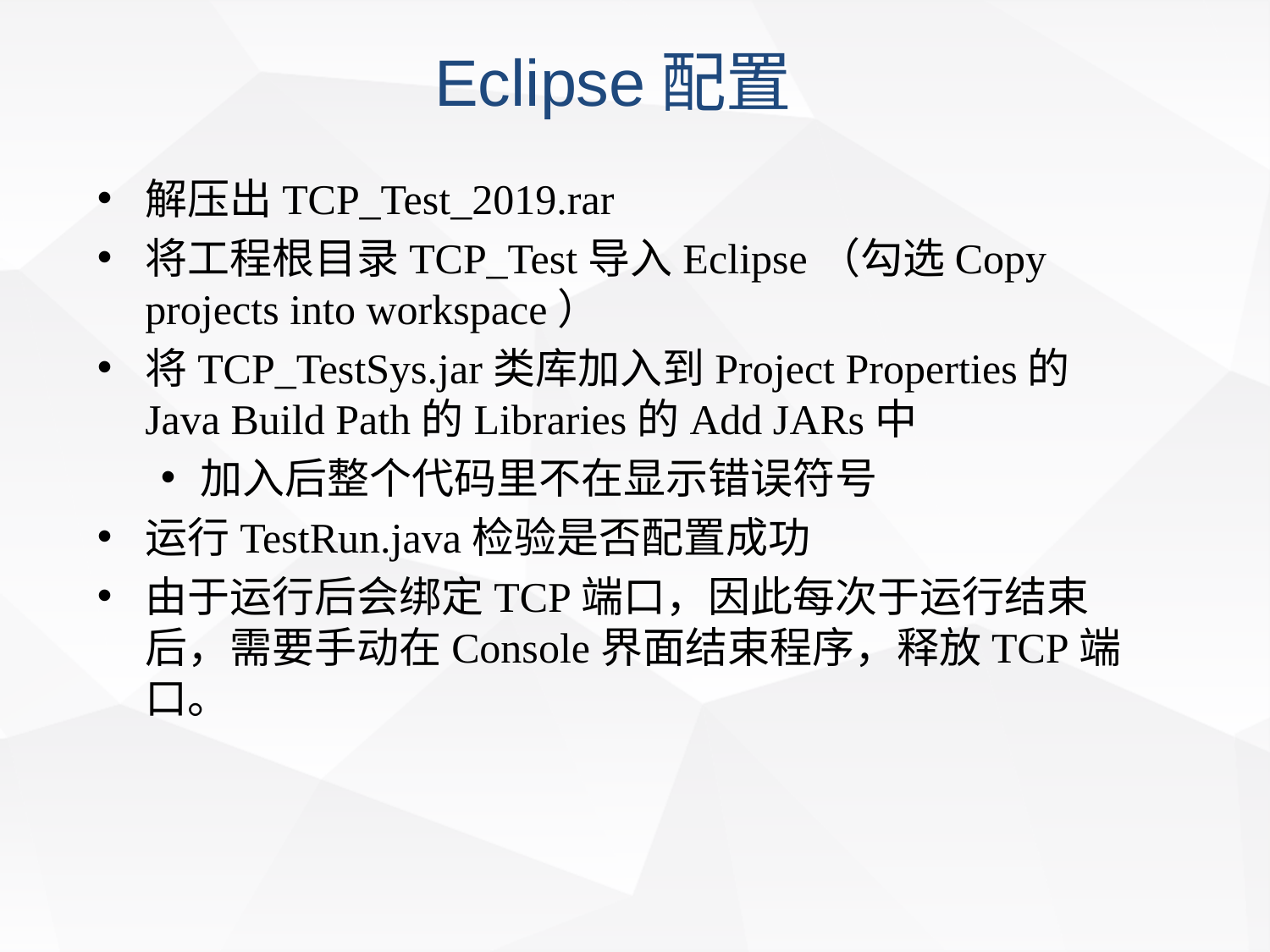

Eclipse配置
解压出TCP_Test_2019.rar
将工程根目录TCP_Test导入Eclipse（勾选Copy projects into workspace）
将TCP_TestSys.jar类库加入到Project Properties的Java Build Path的Libraries的Add JARs中
加入后整个代码里不在显示错误符号
运行TestRun.java检验是否配置成功
由于运行后会绑定TCP端口，因此每次于运行结束后，需要手动在Console界面结束程序，释放TCP端口。